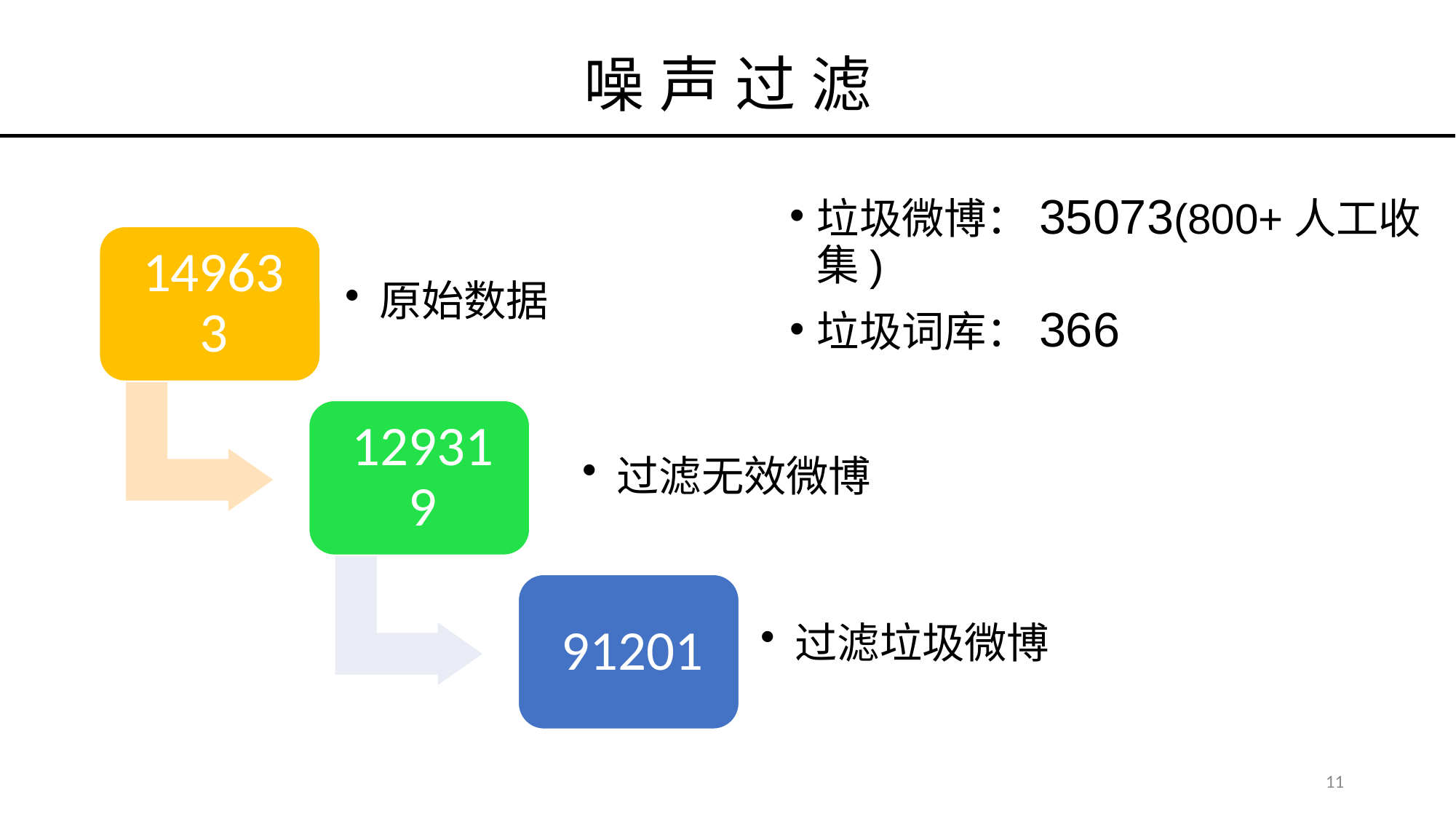

噪声过滤
垃圾微博：35073(800+人工收集)
垃圾词库：366
149633
原始数据
129319
过滤无效微博
91201
过滤垃圾微博
11